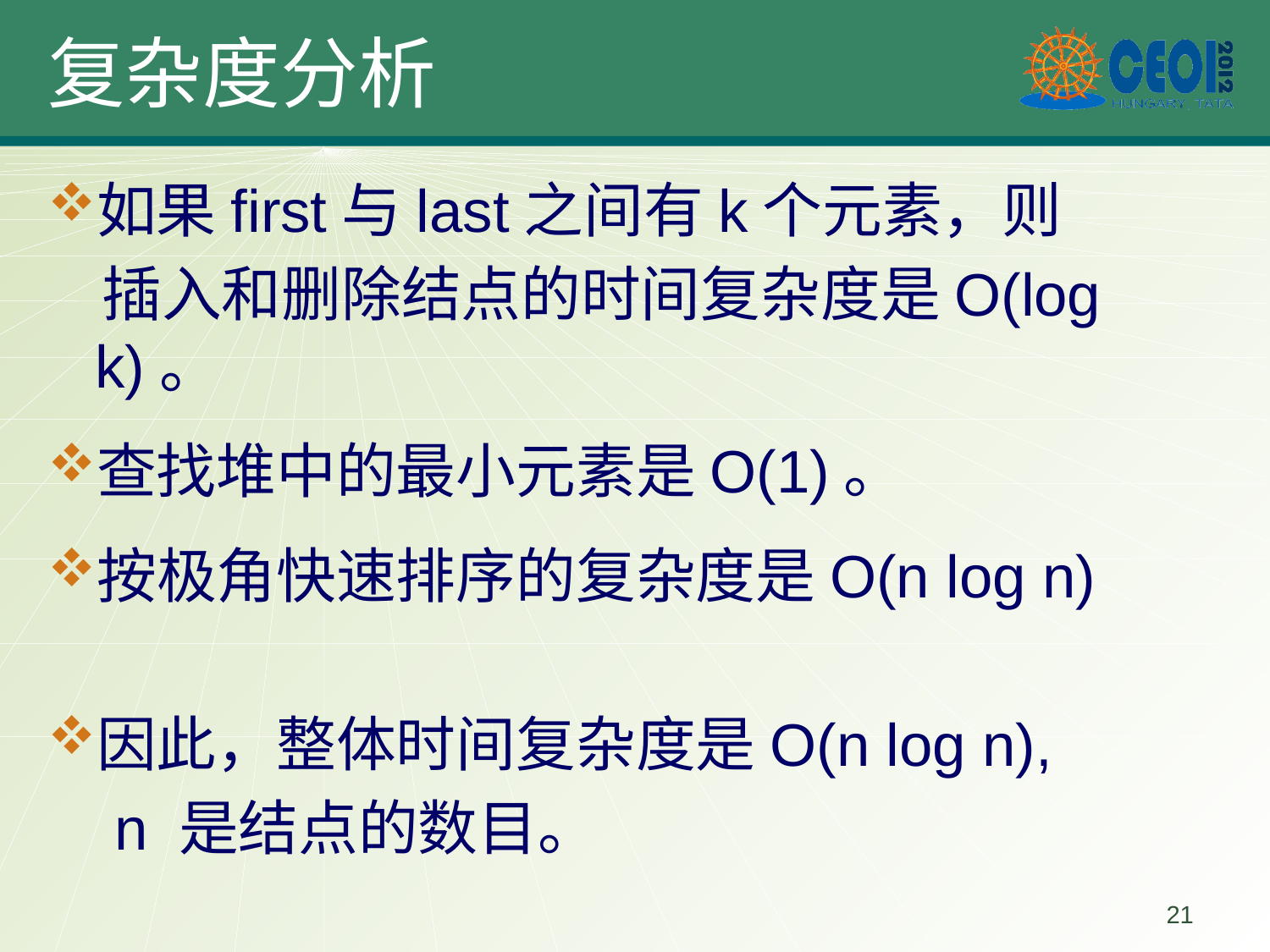

# 复杂度分析
如果first与last之间有k个元素，则
   插入和删除结点的时间复杂度是O(log k)。
查找堆中的最小元素是O(1)。
按极角快速排序的复杂度是O(n log n)

因此，整体时间复杂度是O(n log n),
    n 是结点的数目。
21